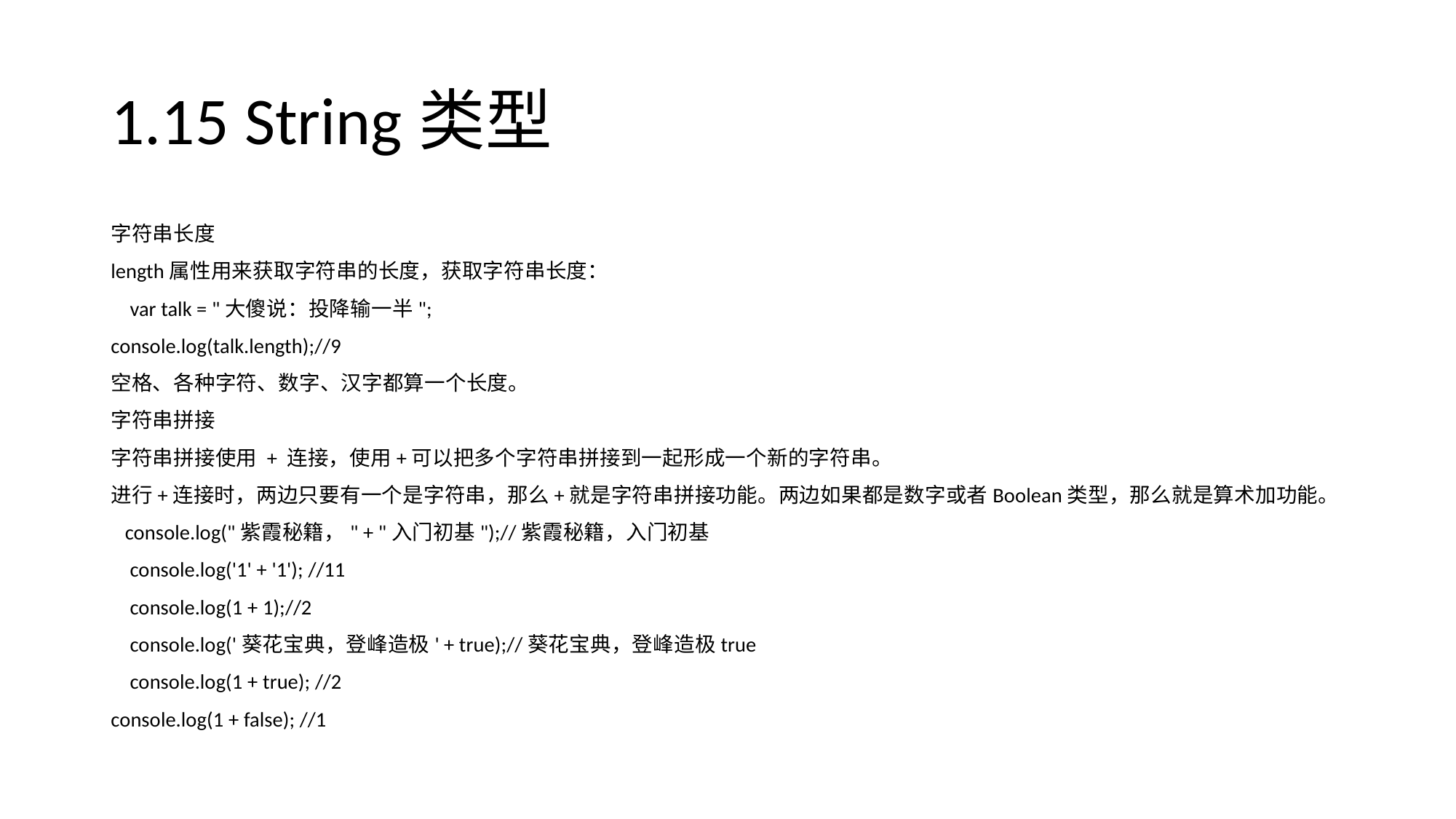

# 1.15 String类型
字符串长度
length属性用来获取字符串的长度，获取字符串长度：
    var talk = "大傻说：投降输一半";
console.log(talk.length);//9
空格、各种字符、数字、汉字都算一个长度。
字符串拼接
字符串拼接使用 + 连接，使用+可以把多个字符串拼接到一起形成一个新的字符串。
进行+连接时，两边只要有一个是字符串，那么+就是字符串拼接功能。两边如果都是数字或者Boolean类型，那么就是算术加功能。
   console.log("紫霞秘籍，" + "入门初基");//紫霞秘籍，入门初基
    console.log('1' + '1'); //11
    console.log(1 + 1);//2
    console.log('葵花宝典，登峰造极' + true);//葵花宝典，登峰造极true
    console.log(1 + true); //2
console.log(1 + false); //1